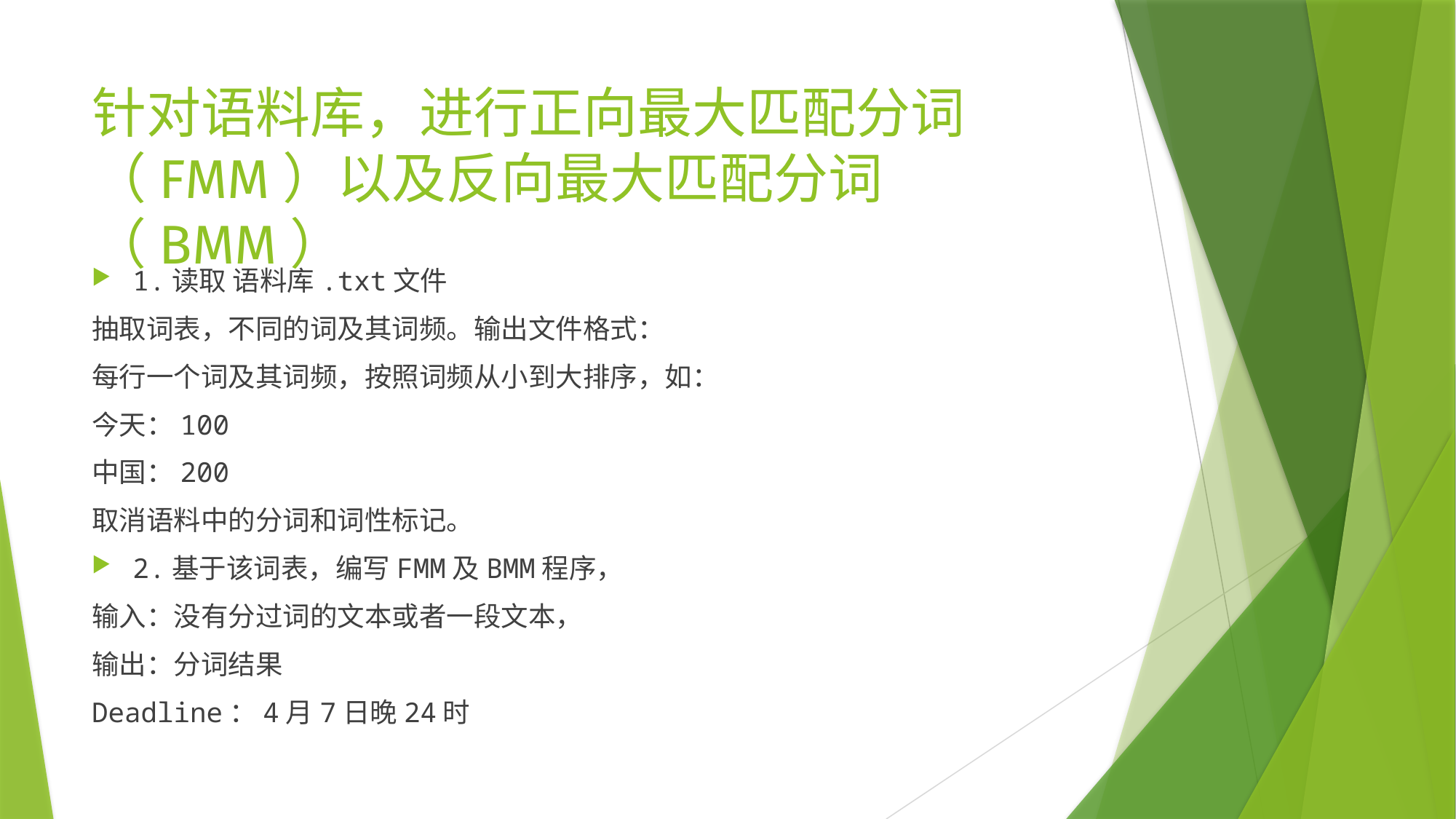

# 针对语料库，进行正向最大匹配分词（FMM）以及反向最大匹配分词（BMM）
1.读取 语料库.txt文件
抽取词表，不同的词及其词频。输出文件格式：
每行一个词及其词频，按照词频从小到大排序，如：
今天：100
中国：200
取消语料中的分词和词性标记。
2.基于该词表，编写FMM及BMM程序，
输入：没有分过词的文本或者一段文本，
输出：分词结果
Deadline：4月7日晚24时